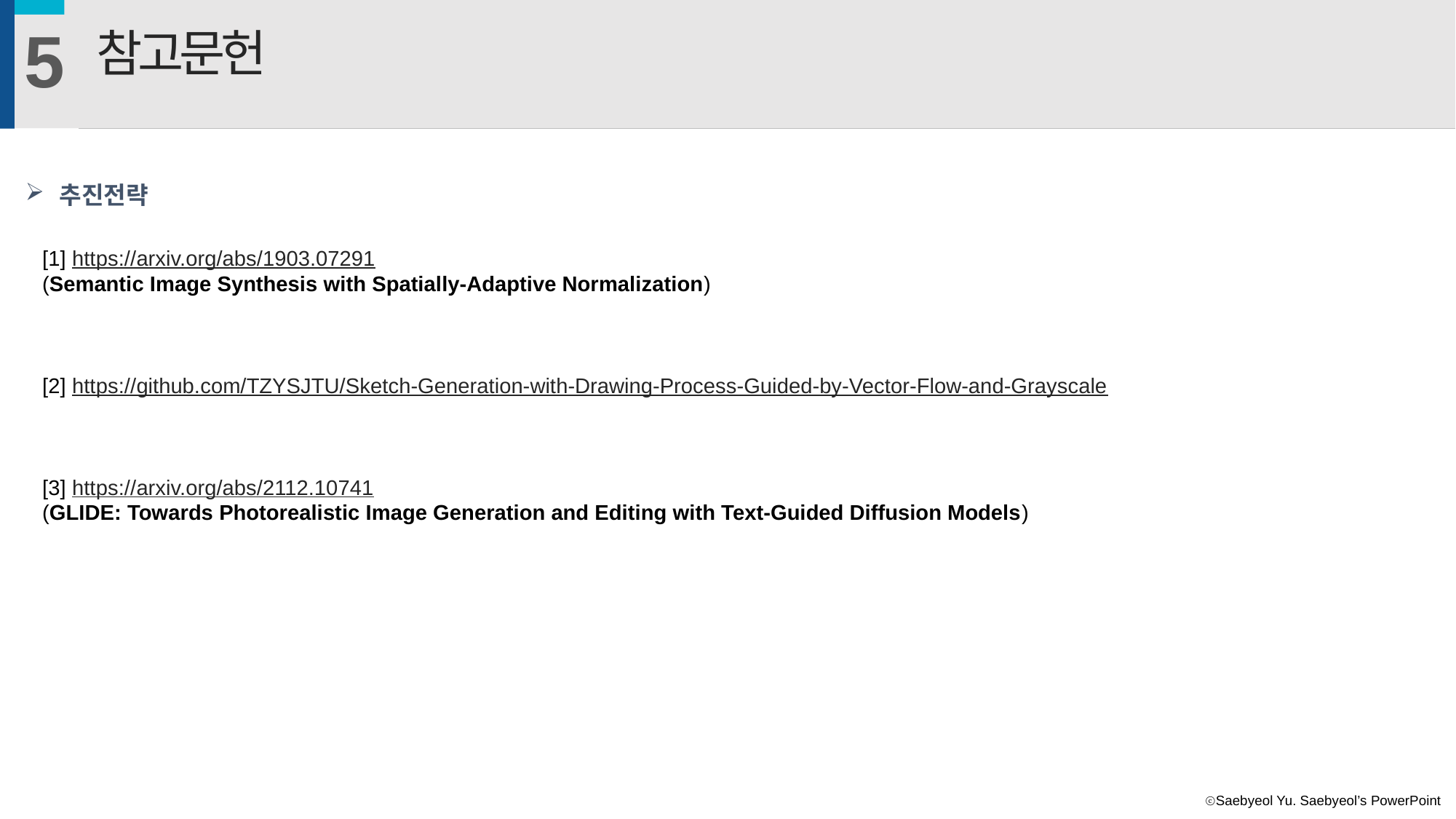

5
참고문헌
추진전략

[1] https://arxiv.org/abs/1903.07291
(Semantic Image Synthesis with Spatially-Adaptive Normalization)

[2] https://github.com/TZYSJTU/Sketch-Generation-with-Drawing-Process-Guided-by-Vector-Flow-and-Grayscale

[3] https://arxiv.org/abs/2112.10741
(GLIDE: Towards Photorealistic Image Generation and Editing with Text-Guided Diffusion Models)